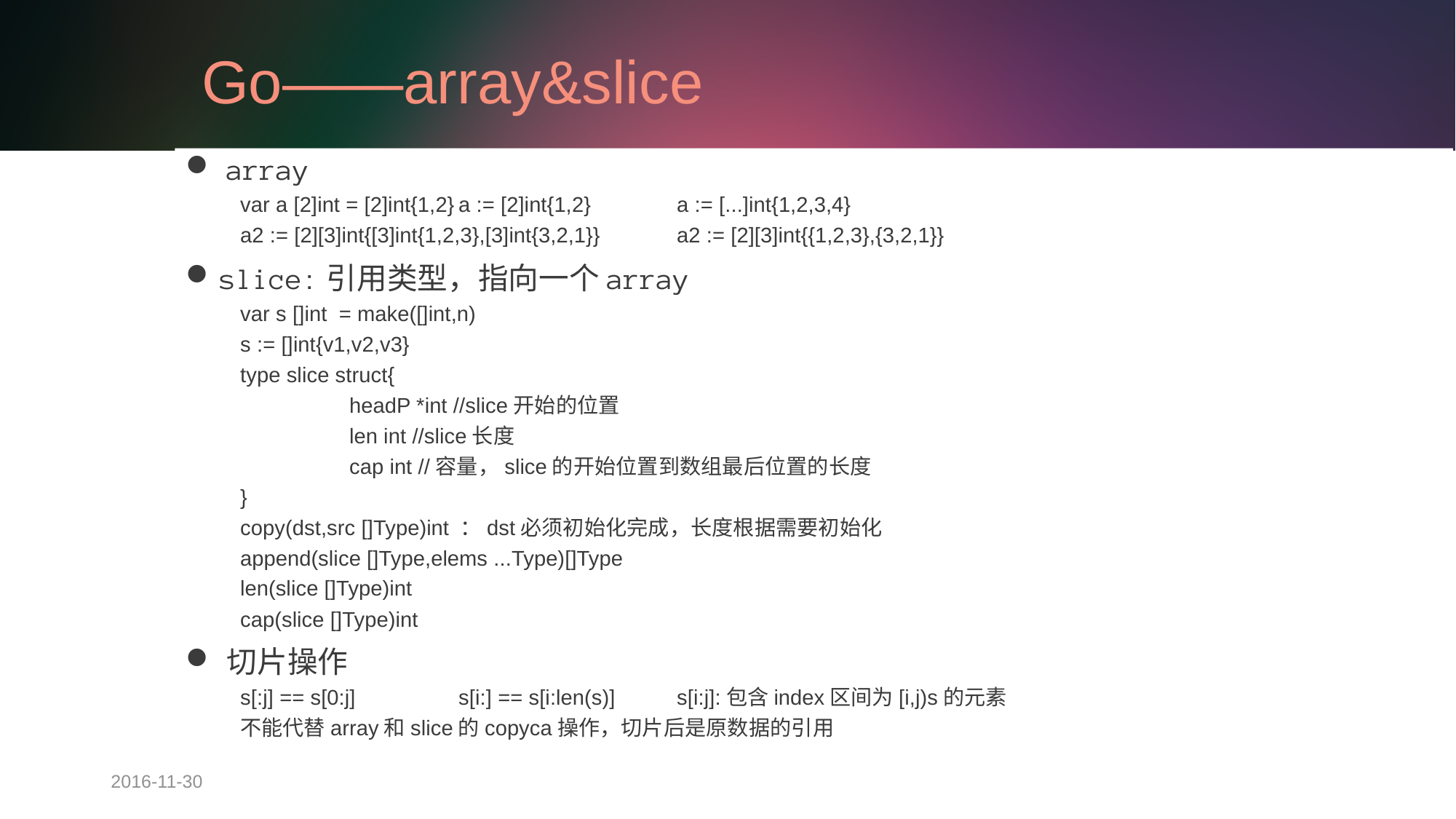

# Go——array&slice
array
var a [2]int = [2]int{1,2}	a := [2]int{1,2}	a := [...]int{1,2,3,4}
a2 := [2][3]int{[3]int{1,2,3},[3]int{3,2,1}}	a2 := [2][3]int{{1,2,3},{3,2,1}}
slice:引用类型，指向一个array
var s []int  = make([]int,n)
s := []int{v1,v2,v3}
type slice struct{
	headP *int //slice开始的位置
	len int //slice长度
	cap int //容量，slice的开始位置到数组最后位置的长度
}
copy(dst,src []Type)int ：dst必须初始化完成，长度根据需要初始化
append(slice []Type,elems ...Type)[]Type
len(slice []Type)int
cap(slice []Type)int
切片操作
s[:j] == s[0:j]	s[i:] == s[i:len(s)]	s[i:j]:包含index区间为[i,j)s的元素
不能代替array和slice的copyca操作，切片后是原数据的引用

2016-11-30
13